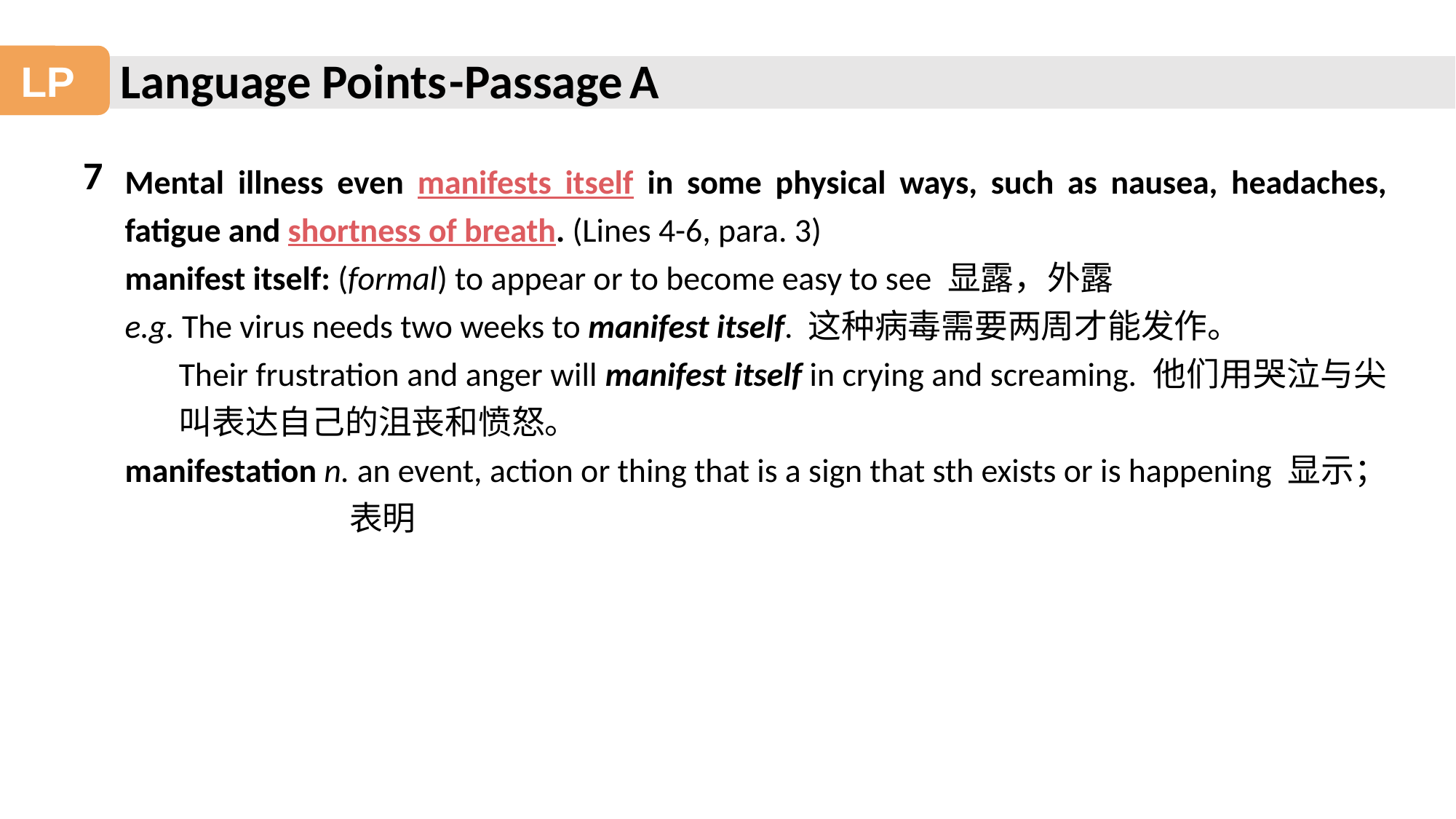

Language Points
-Passage A
LP

7
Mental illness even manifests itself in some physical ways, such as nausea, headaches, fatigue and shortness of breath. (Lines 4-6, para. 3)
manifest itself: (formal) to appear or to become easy to see 显露，外露
e.g. The virus needs two weeks to manifest itself. 这种病毒需要两周才能发作。
Their frustration and anger will manifest itself in crying and screaming. 他们用哭泣与尖叫表达自己的沮丧和愤怒。
manifestation n. an event, action or thing that is a sign that sth exists or is happening 显示；表明